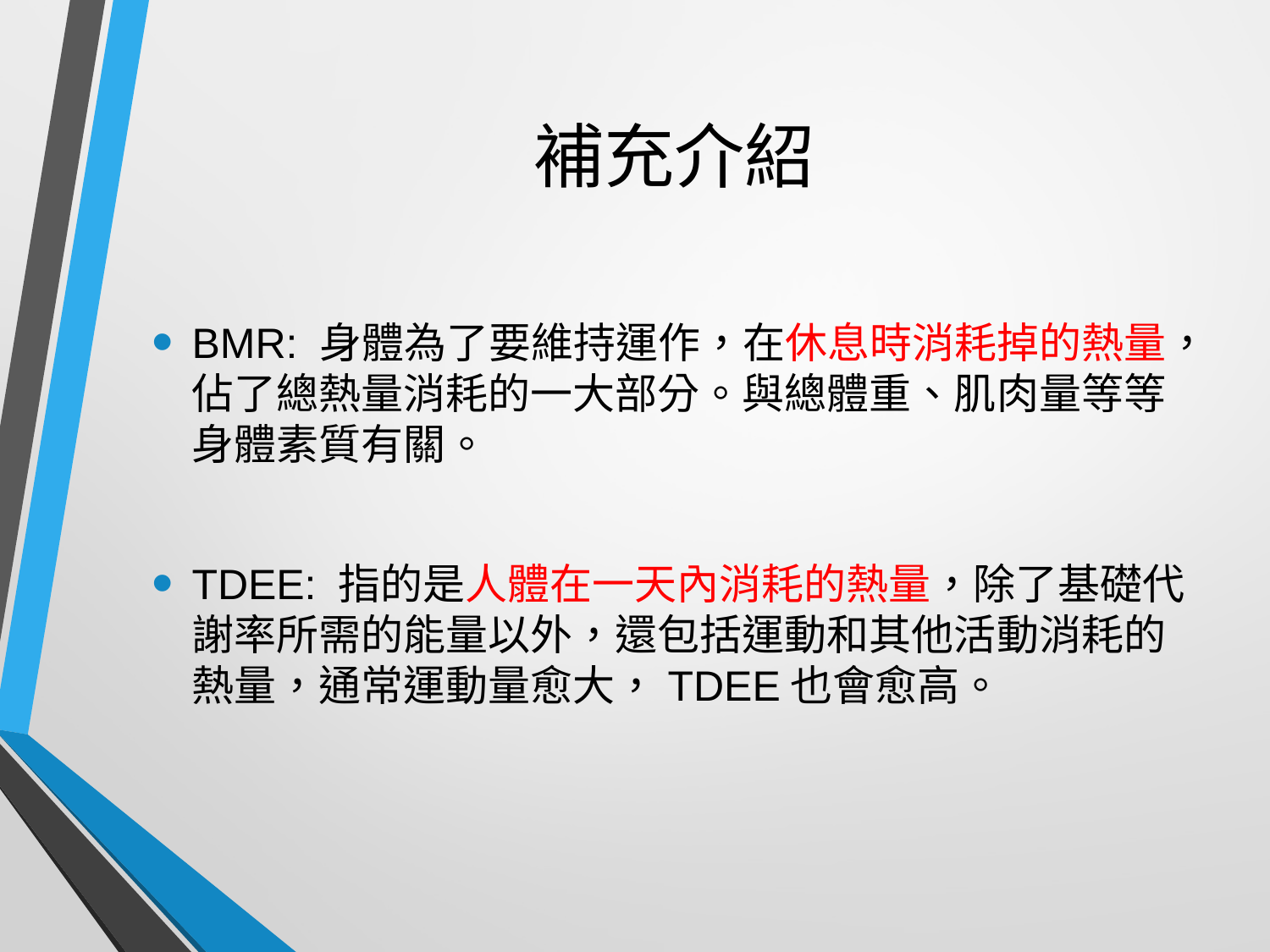

# 補充介紹
BMR: 身體為了要維持運作，在休息時消耗掉的熱量，佔了總熱量消耗的一大部分。與總體重、肌肉量等等身體素質有關。

TDEE: 指的是人體在一天內消耗的熱量，除了基礎代謝率所需的能量以外，還包括運動和其他活動消耗的熱量，通常運動量愈大，TDEE也會愈高。